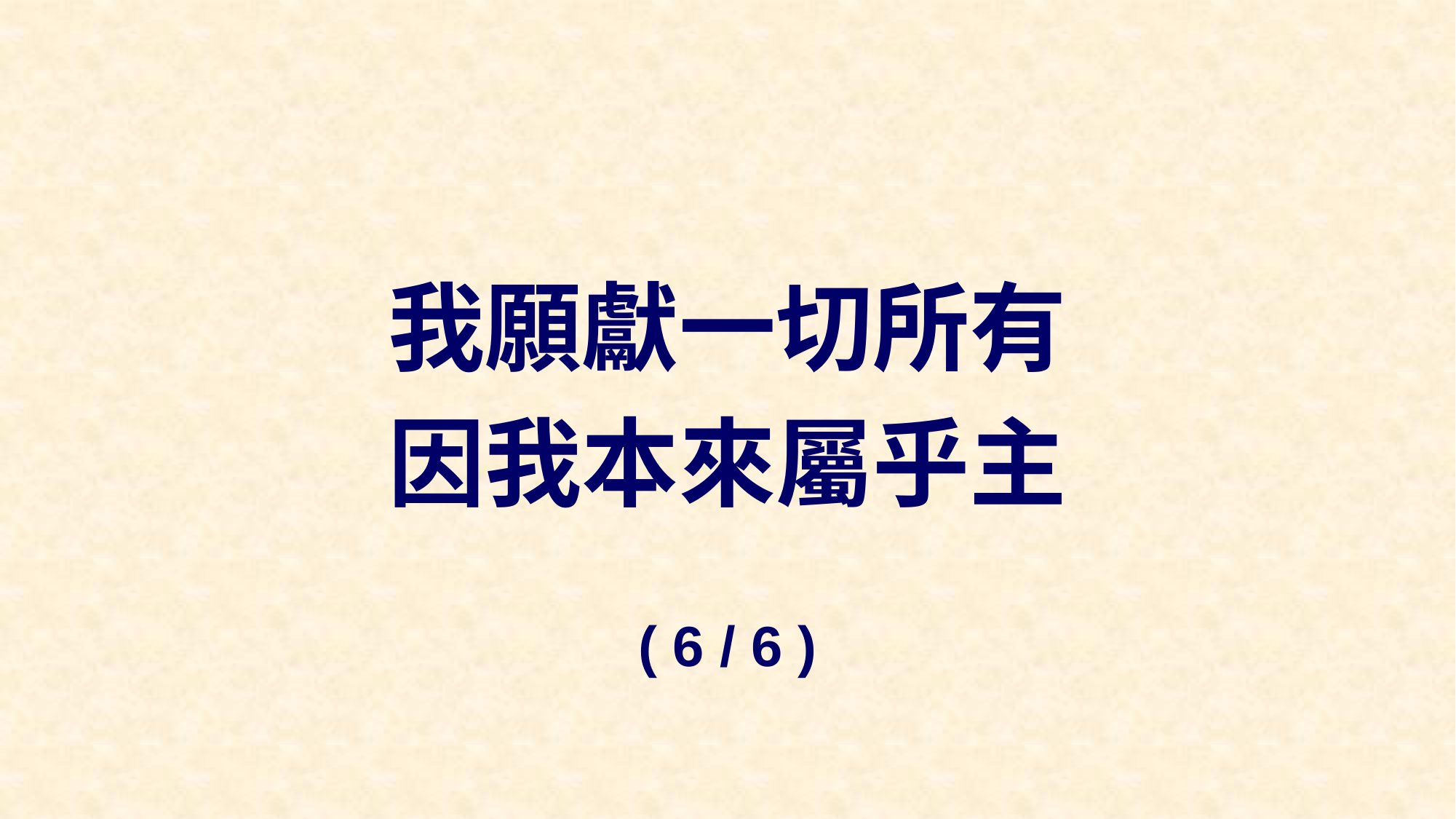

我願獻一切所有
因我本來屬乎主
( 6 / 6 )